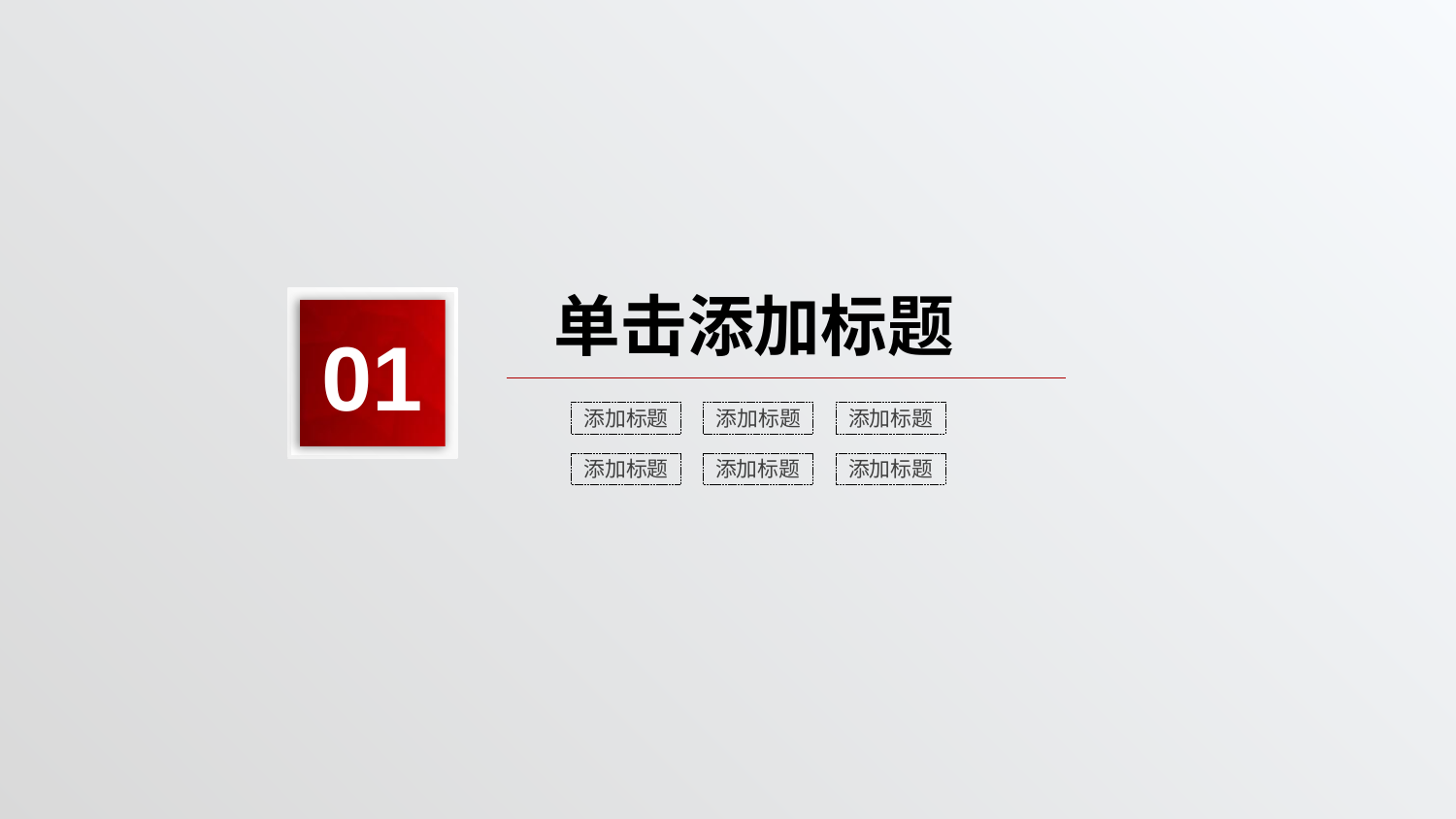

单击添加标题

01
添加标题
添加标题
添加标题
添加标题
添加标题
添加标题